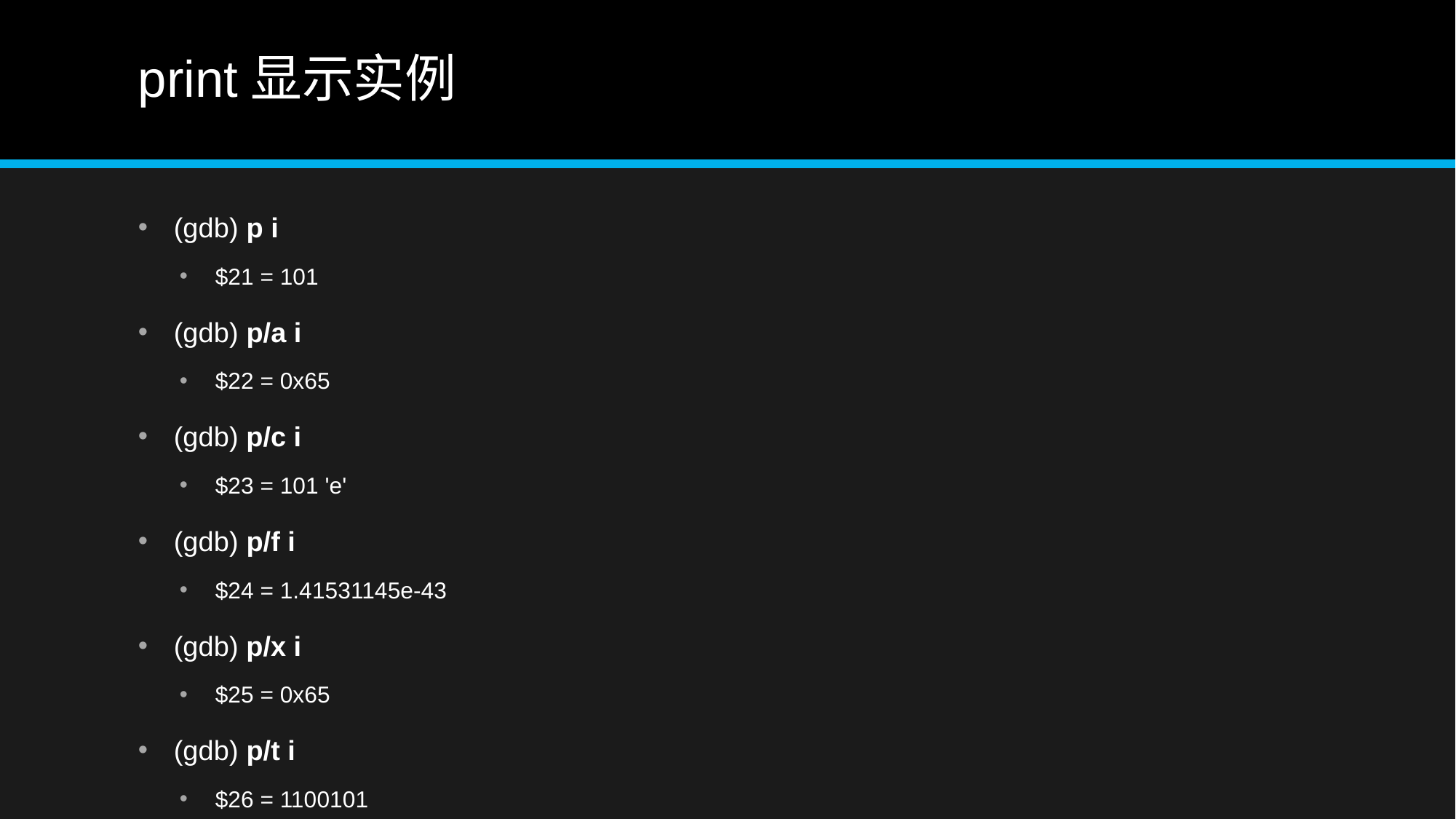

# print显示实例
(gdb) p i
$21 = 101
(gdb) p/a i
$22 = 0x65
(gdb) p/c i
$23 = 101 'e'
(gdb) p/f i
$24 = 1.41531145e-43
(gdb) p/x i
$25 = 0x65
(gdb) p/t i
$26 = 1100101